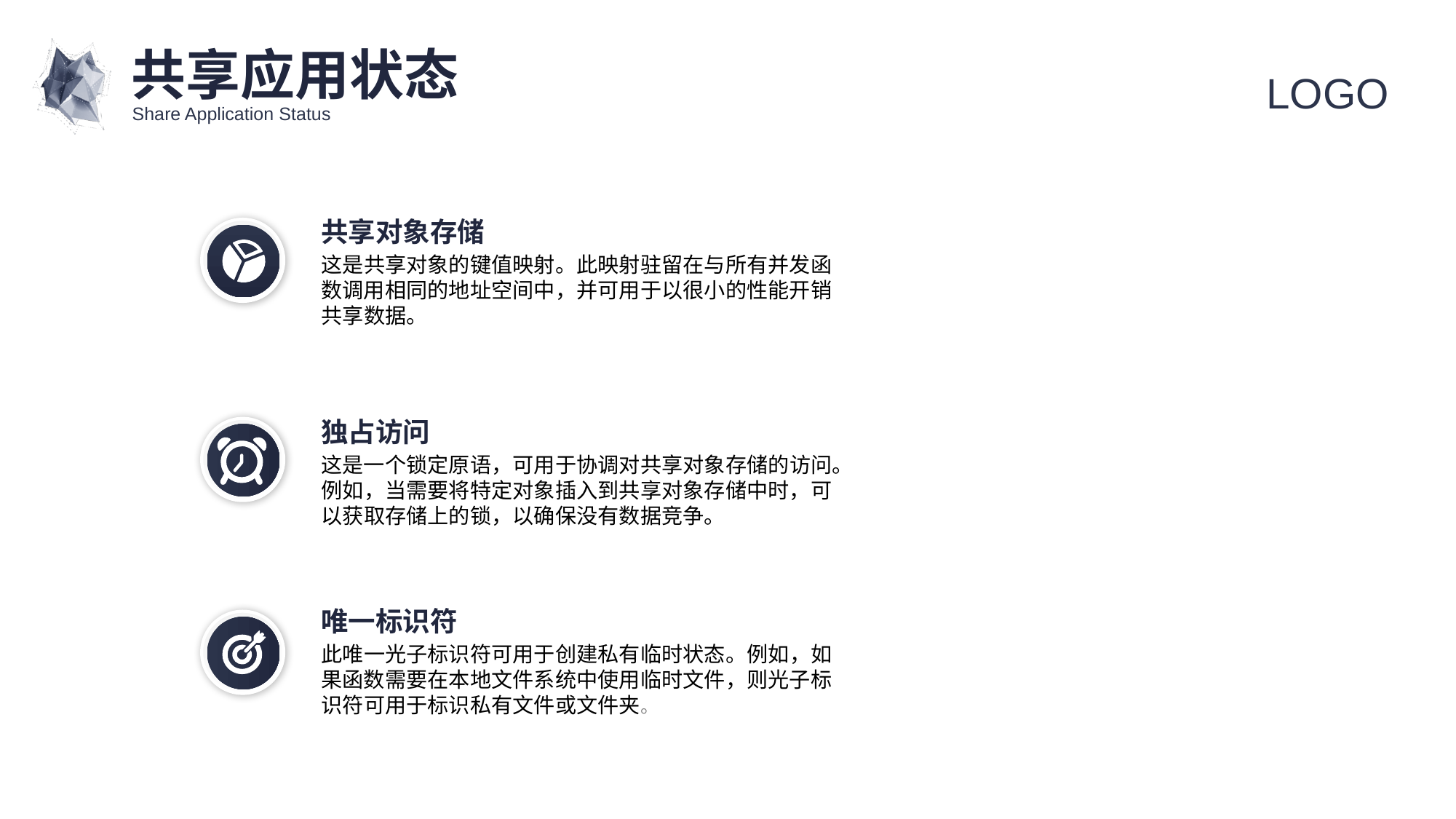

共享应用状态
Share Application Status
共享对象存储
这是共享对象的键值映射。此映射驻留在与所有并发函数调用相同的地址空间中，并可用于以很小的性能开销共享数据。

独占访问
这是一个锁定原语，可用于协调对共享对象存储的访问。例如，当需要将特定对象插入到共享对象存储中时，可以获取存储上的锁，以确保没有数据竞争。

唯一标识符
此唯一光子标识符可用于创建私有临时状态。例如，如果函数需要在本地文件系统中使用临时文件，则光子标识符可用于标识私有文件或文件夹。